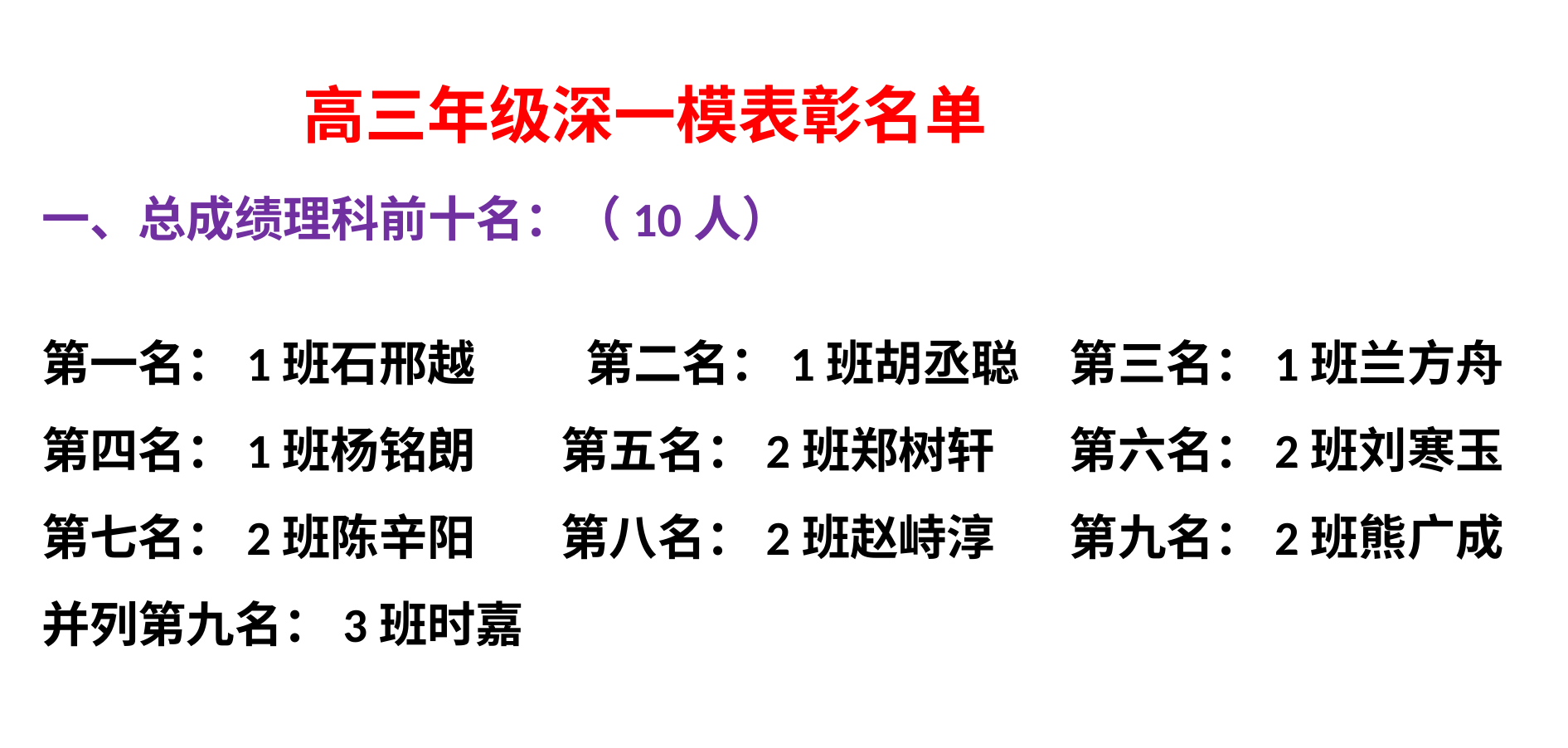

高三年级深一模表彰名单

一、总成绩理科前十名：（10人）

第一名：1班石邢越          第二名：1班胡丞聪	   第三名：1班兰方舟
第四名：1班杨铭朗	  第五名：2班郑树轩   	   第六名：2班刘寒玉
第七名：2班陈辛阳	  第八名：2班赵峙淳	   第九名：2班熊广成
并列第九名：3班时嘉